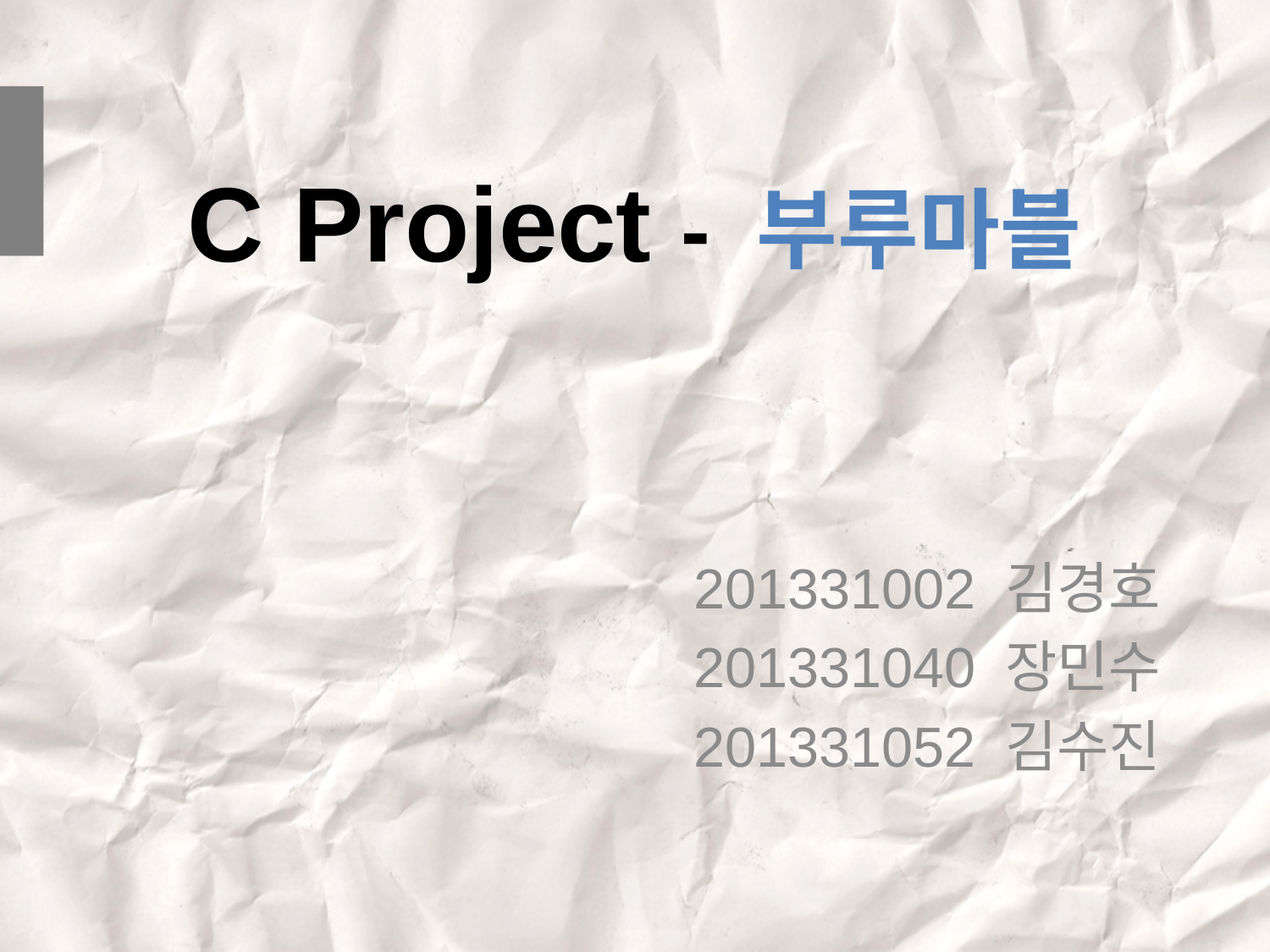

# C Project - 부루마블
201331002 김경호
201331040 장민수
201331052 김수진